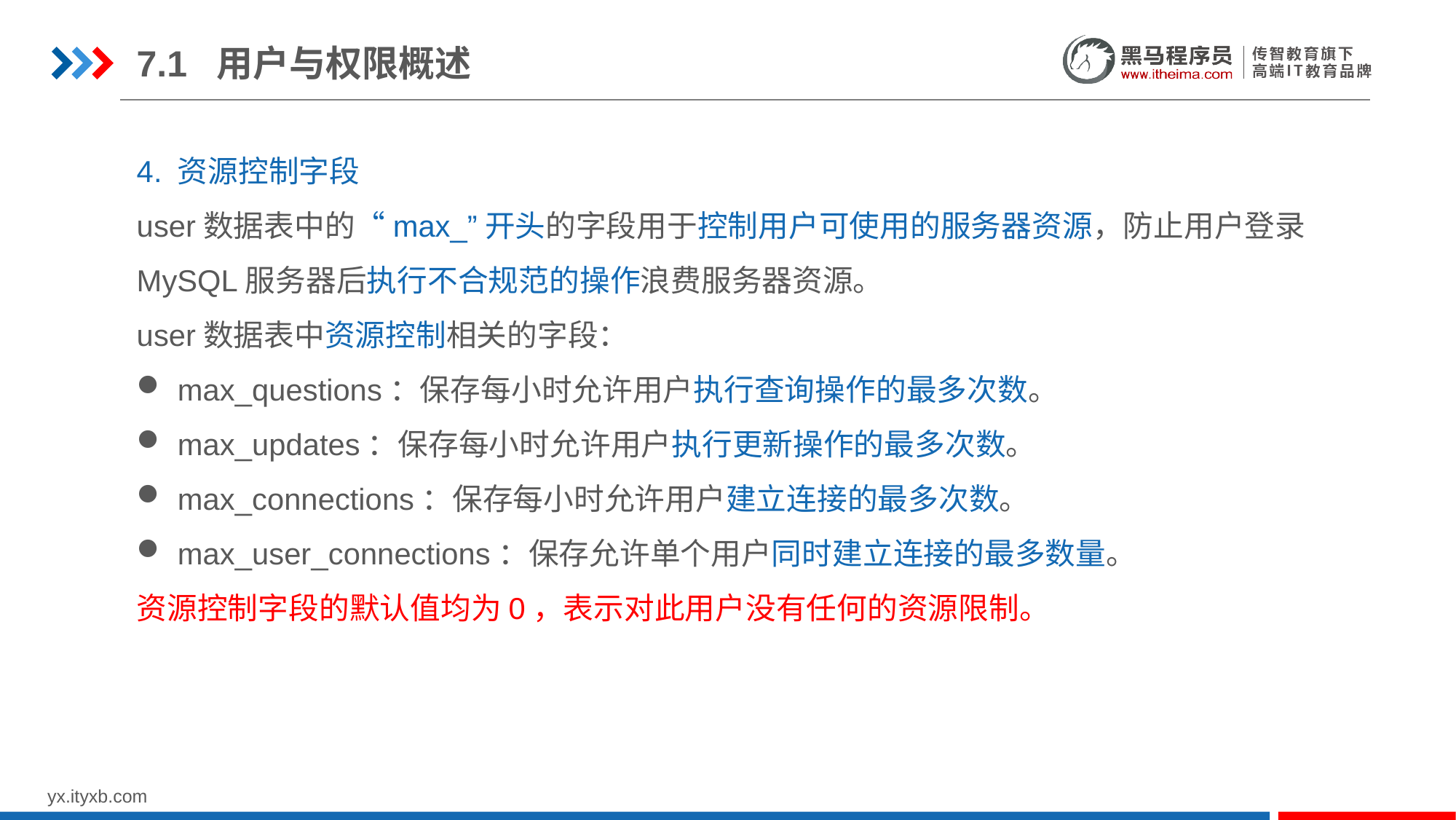

7.1  用户与权限概述
4. 资源控制字段
user数据表中的“max_”开头的字段用于控制用户可使用的服务器资源，防止用户登录MySQL服务器后执行不合规范的操作浪费服务器资源。
user数据表中资源控制相关的字段：
max_questions：保存每小时允许用户执行查询操作的最多次数。
max_updates：保存每小时允许用户执行更新操作的最多次数。
max_connections：保存每小时允许用户建立连接的最多次数。
max_user_connections：保存允许单个用户同时建立连接的最多数量。
资源控制字段的默认值均为0，表示对此用户没有任何的资源限制。